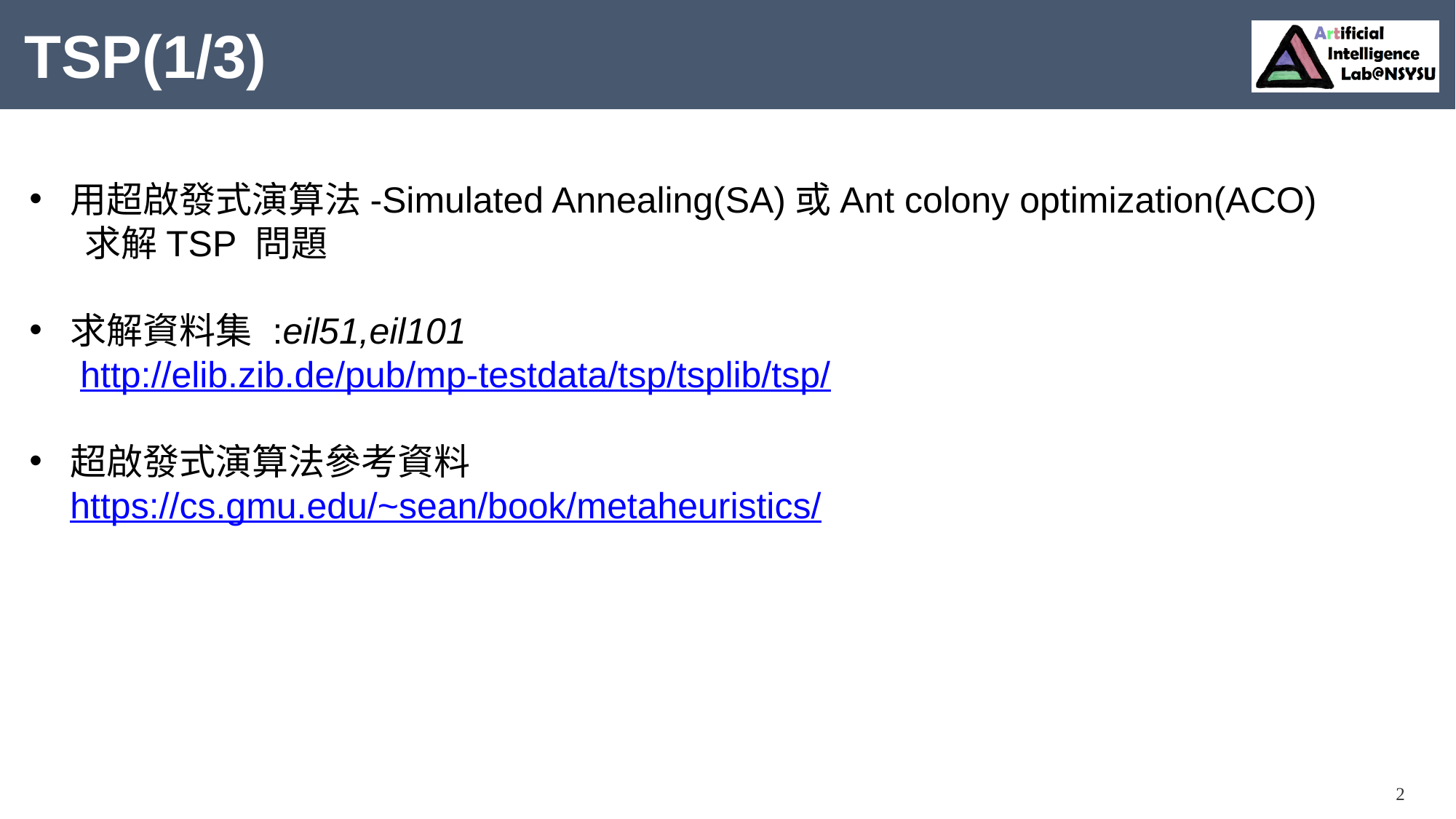

# TSP(1/3)
用超啟發式演算法-Simulated Annealing(SA)或Ant colony optimization(ACO)
    求解TSP 問題

求解資料集 :eil51,eil101
     http://elib.zib.de/pub/mp-testdata/tsp/tsplib/tsp/

超啟發式演算法參考資料
    https://cs.gmu.edu/~sean/book/metaheuristics/

2